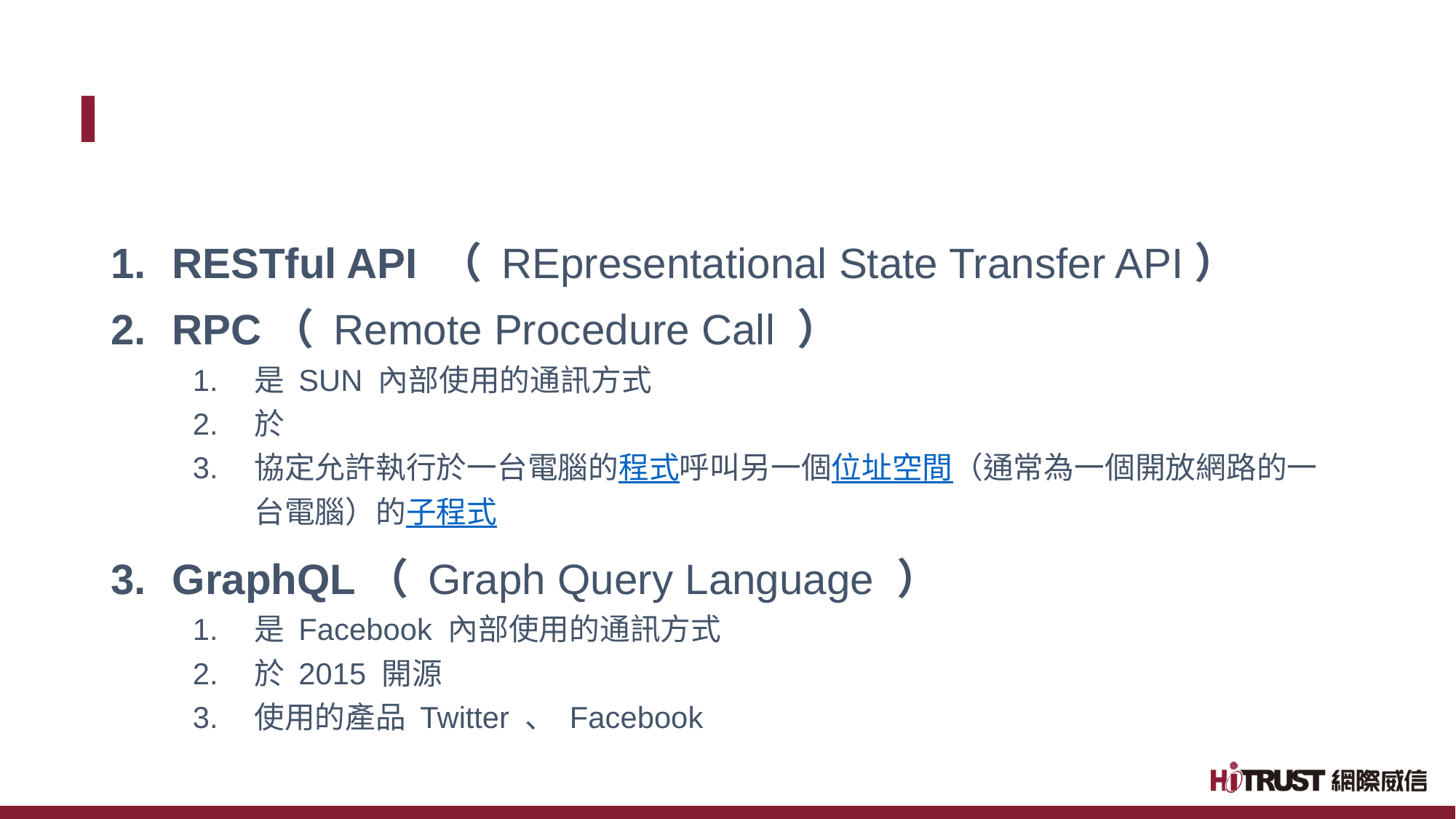

#

RESTful API （ REpresentational State Transfer API）
RPC（ Remote Procedure Call ）
是 SUN 內部使用的通訊方式
於
協定允許執行於一台電腦的程式呼叫另一個位址空間（通常為一個開放網路的一台電腦）的子程式
GraphQL（ Graph Query Language ）
是 Facebook 內部使用的通訊方式
於 2015 開源
使用的產品 Twitter 、 Facebook